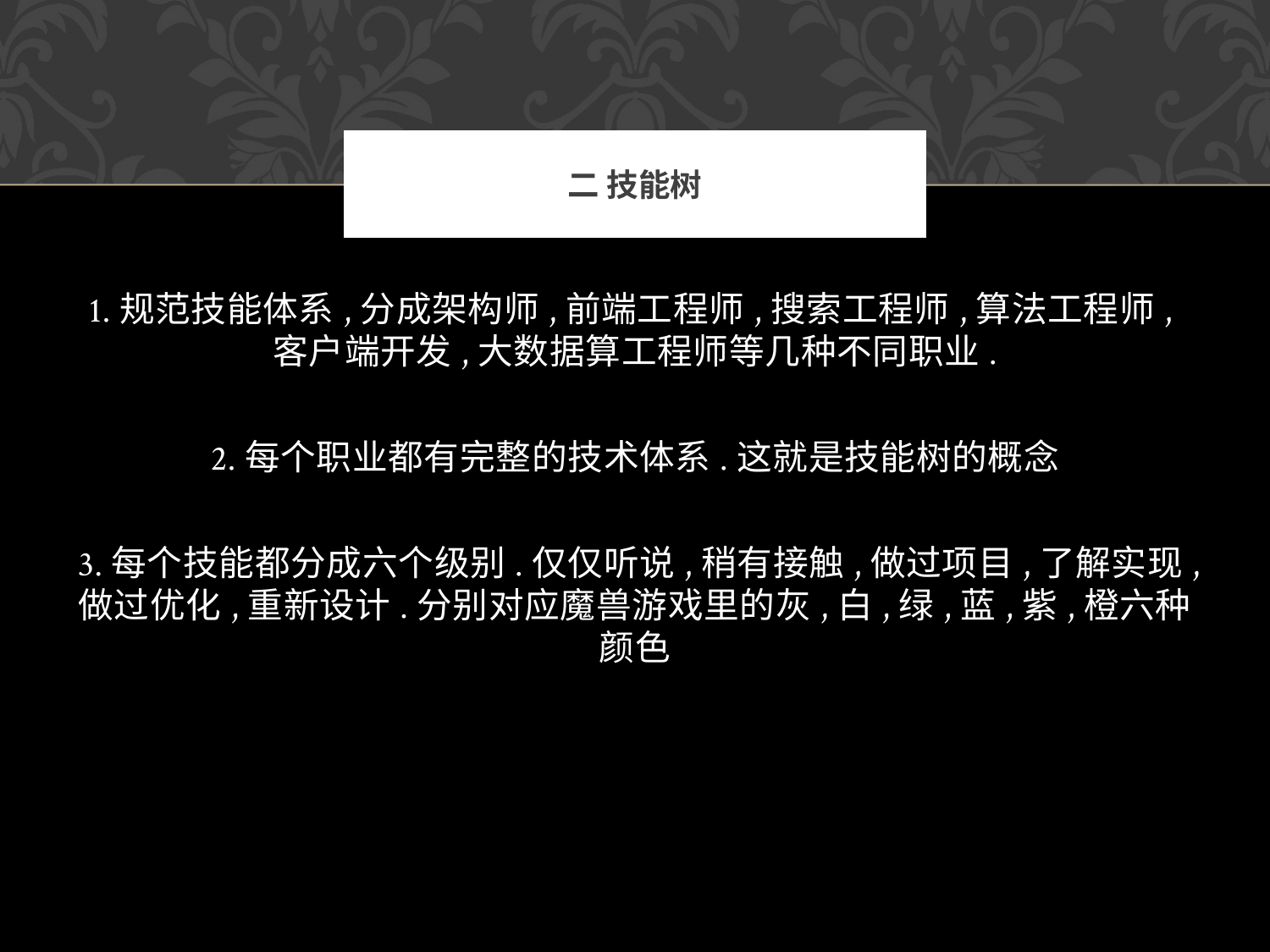

# 二 技能树
1.规范技能体系,分成架构师,前端工程师,搜索工程师,算法工程师,客户端开发,大数据算工程师等几种不同职业.

2.每个职业都有完整的技术体系.这就是技能树的概念

3.每个技能都分成六个级别.仅仅听说,稍有接触,做过项目,了解实现,做过优化,重新设计.分别对应魔兽游戏里的灰,白,绿,蓝,紫,橙六种颜色